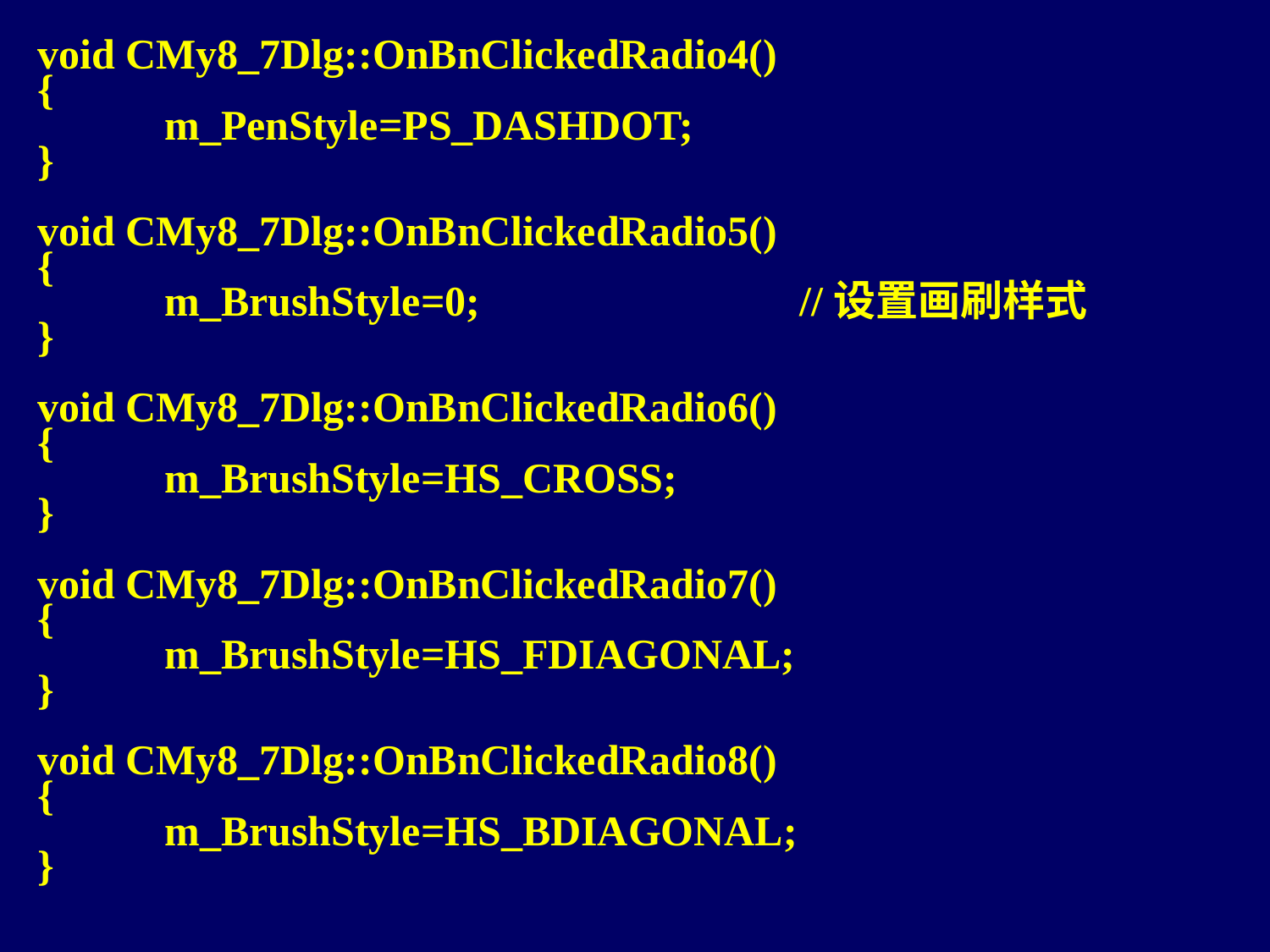

void CMy8_7Dlg::OnBnClickedRadio4()
{
	m_PenStyle=PS_DASHDOT;
}

void CMy8_7Dlg::OnBnClickedRadio5()
{
	m_BrushStyle=0;			//设置画刷样式
}

void CMy8_7Dlg::OnBnClickedRadio6()
{
	m_BrushStyle=HS_CROSS;
}

void CMy8_7Dlg::OnBnClickedRadio7()
{
	m_BrushStyle=HS_FDIAGONAL;
}

void CMy8_7Dlg::OnBnClickedRadio8()
{
	m_BrushStyle=HS_BDIAGONAL;
}